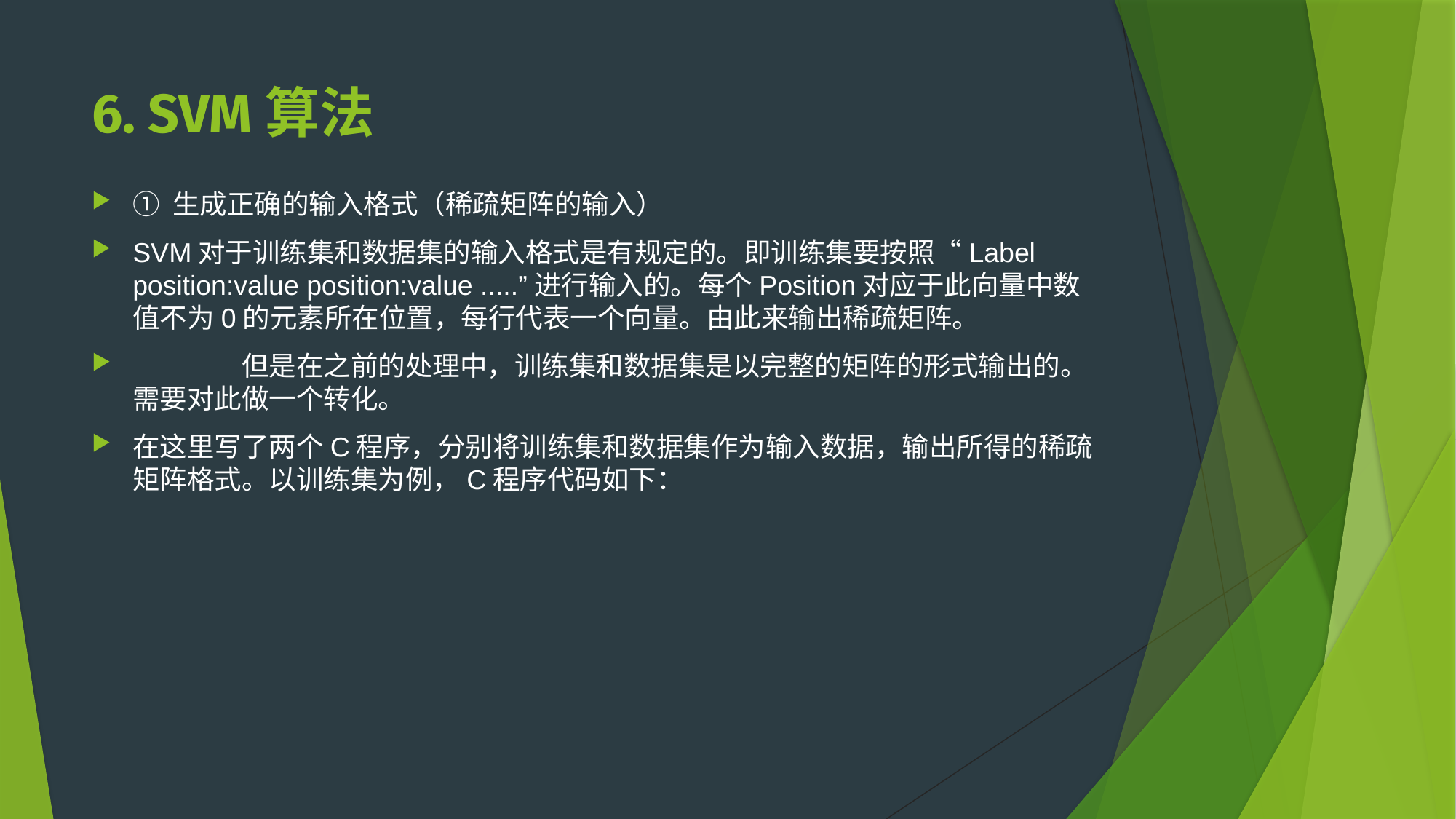

# 6. SVM算法
① 生成正确的输入格式（稀疏矩阵的输入）
SVM对于训练集和数据集的输入格式是有规定的。即训练集要按照“Label position:value position:value .....”进行输入的。每个Position对应于此向量中数值不为0的元素所在位置，每行代表一个向量。由此来输出稀疏矩阵。
	但是在之前的处理中，训练集和数据集是以完整的矩阵的形式输出的。需要对此做一个转化。
在这里写了两个C程序，分别将训练集和数据集作为输入数据，输出所得的稀疏矩阵格式。以训练集为例，C程序代码如下：